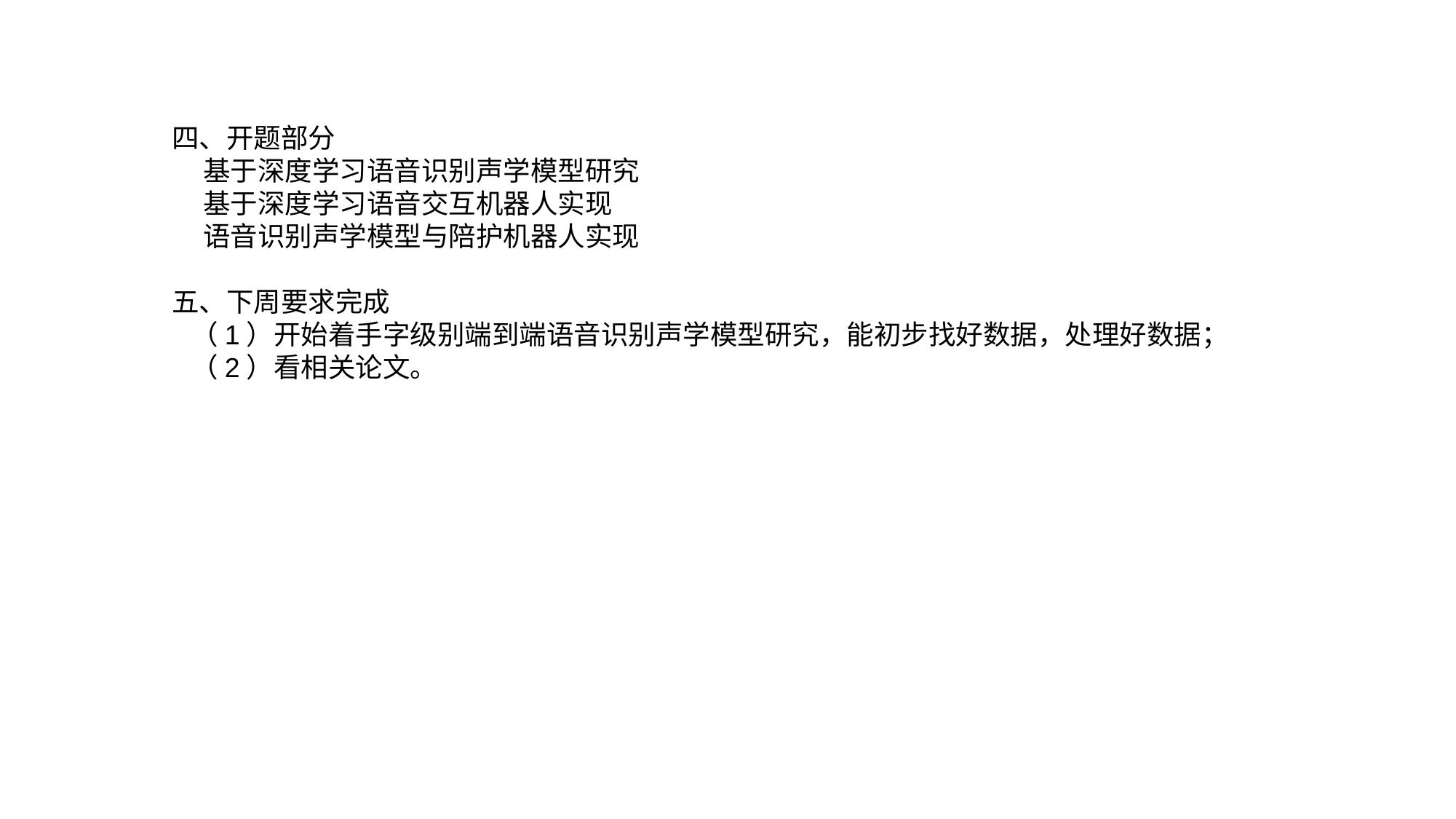

四、开题部分
    基于深度学习语音识别声学模型研究
    基于深度学习语音交互机器人实现
    语音识别声学模型与陪护机器人实现

五、下周要求完成
  （1）开始着手字级别端到端语音识别声学模型研究，能初步找好数据，处理好数据；
  （2）看相关论文。